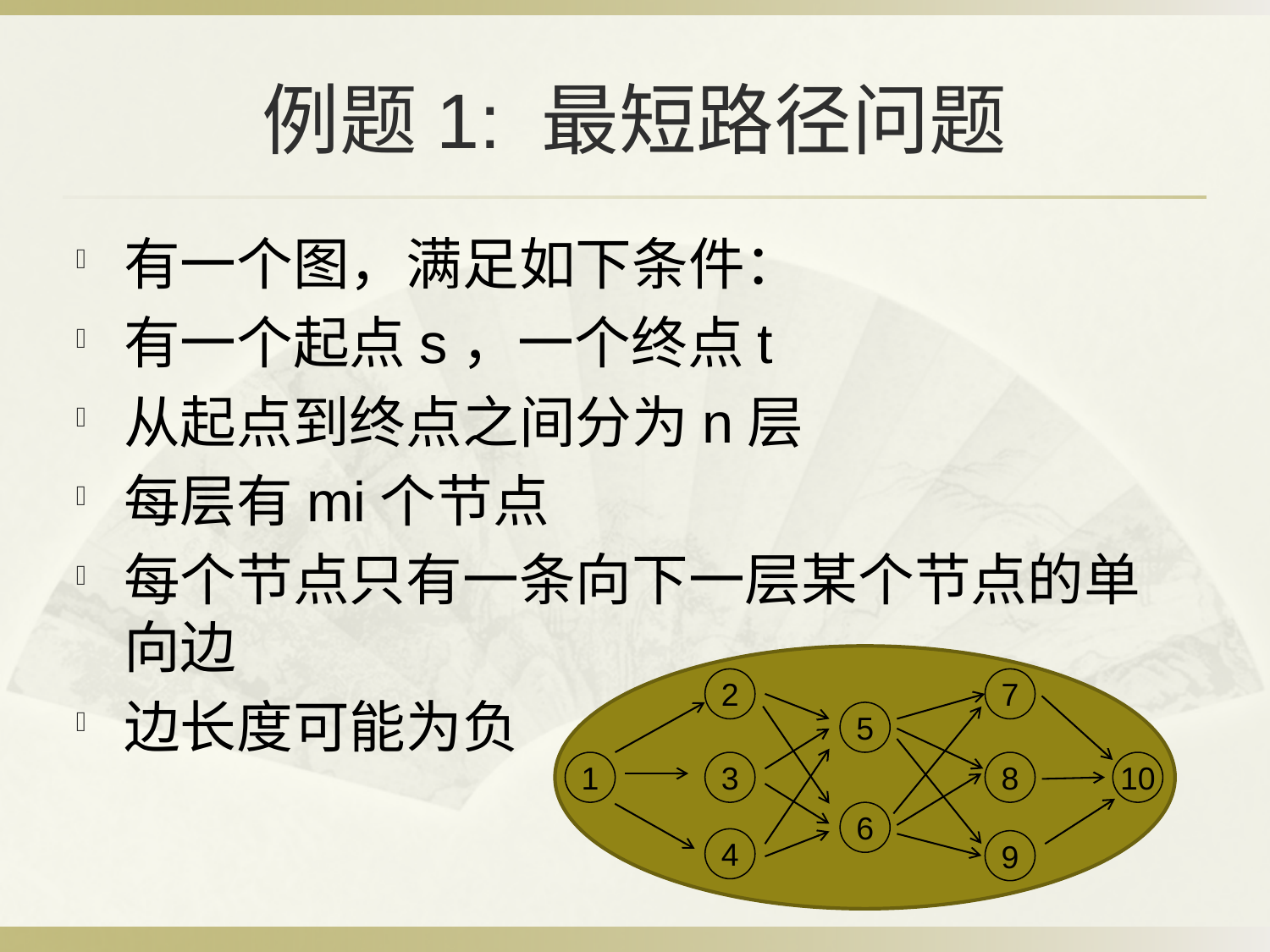

# 例题1: 最短路径问题
有一个图，满足如下条件：
有一个起点s，一个终点t
从起点到终点之间分为n层
每层有mi个节点
每个节点只有一条向下一层某个节点的单向边
边长度可能为负

7
2
5
3
1
8
10
6
4
9